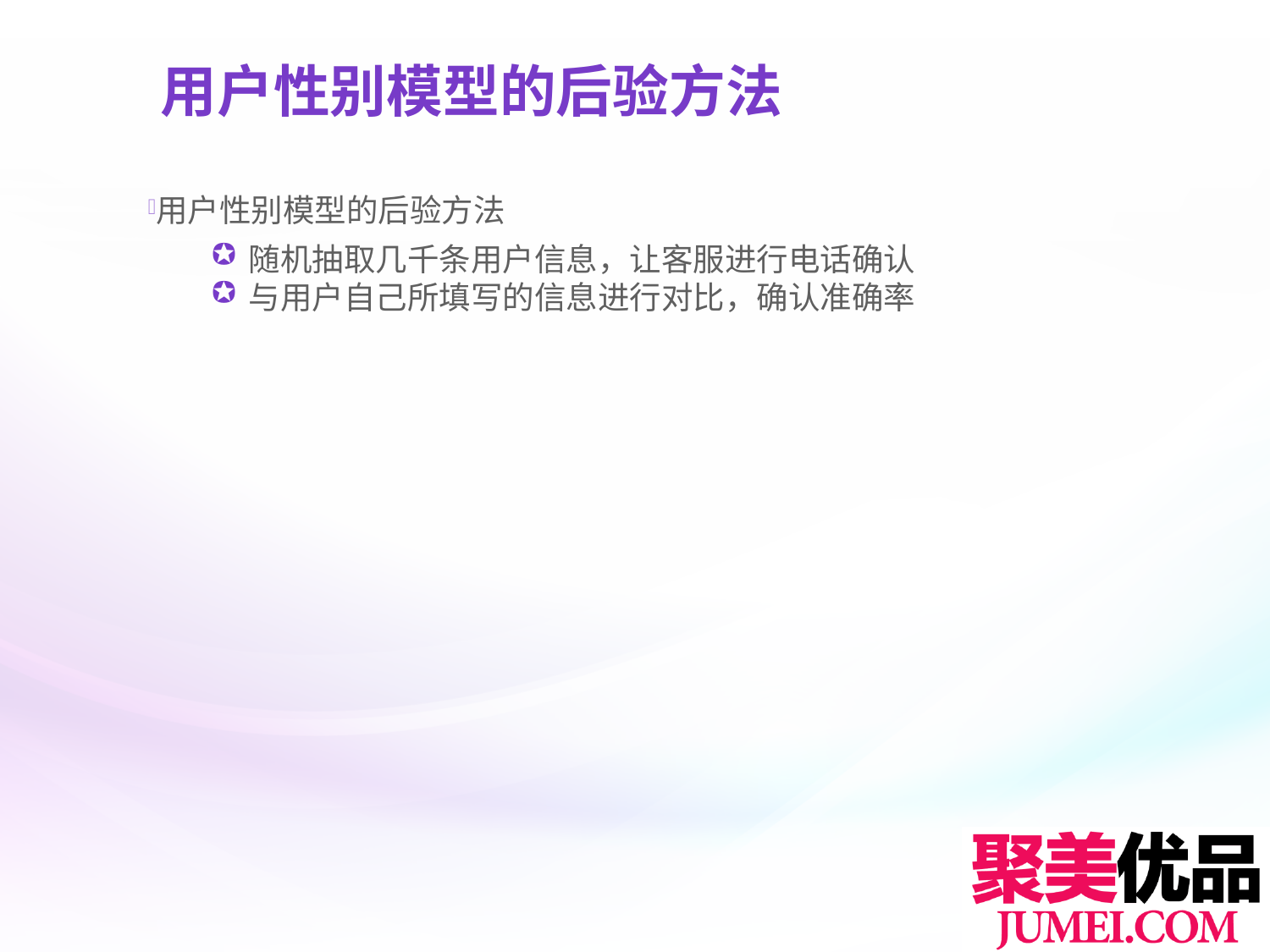

# 用户性别模型的后验方法
用户性别模型的后验方法
随机抽取几千条用户信息，让客服进行电话确认
与用户自己所填写的信息进行对比，确认准确率